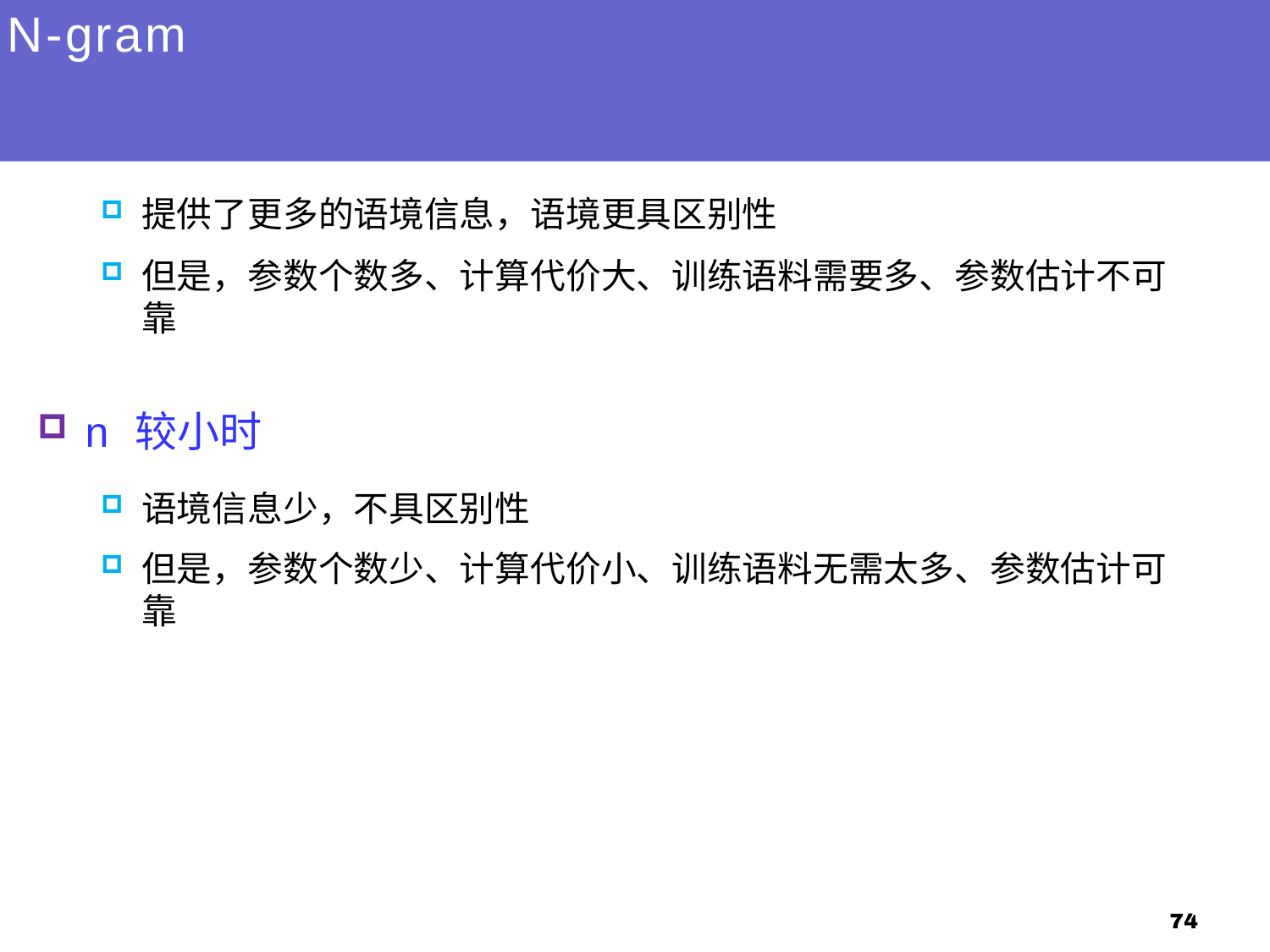

# N-gram
n 较大时
提供了更多的语境信息，语境更具区别性
但是，参数个数多、计算代价大、训练语料需要多、参数估计不可靠

n 较小时
语境信息少，不具区别性
但是，参数个数少、计算代价小、训练语料无需太多、参数估计可靠
74